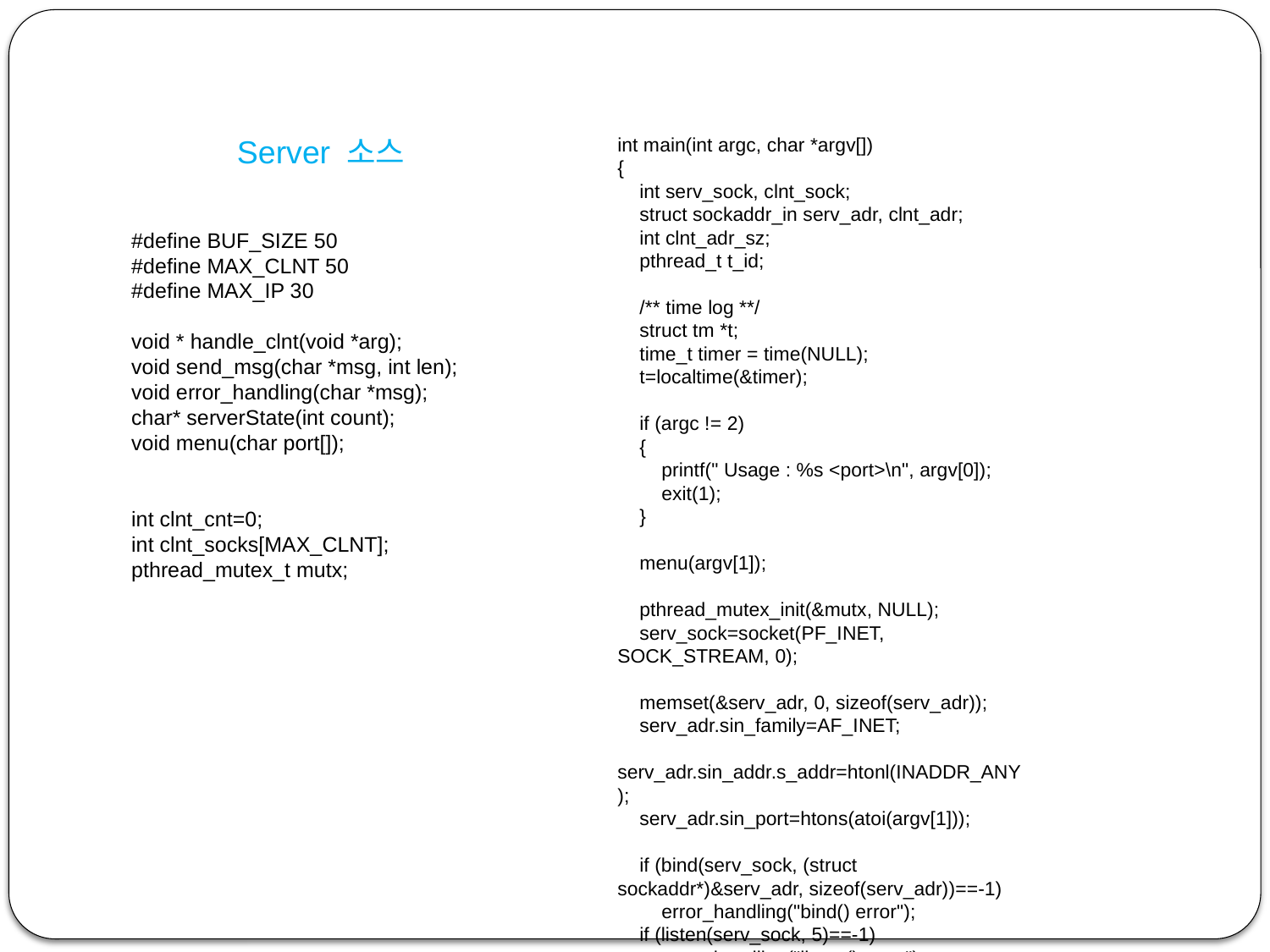

Server 소스
int main(int argc, char *argv[])
{
    int serv_sock, clnt_sock;
    struct sockaddr_in serv_adr, clnt_adr;
    int clnt_adr_sz;
    pthread_t t_id;

    /** time log **/
    struct tm *t;
    time_t timer = time(NULL);
    t=localtime(&timer);

    if (argc != 2)
    {
        printf(" Usage : %s <port>\n", argv[0]);
        exit(1);
    }

    menu(argv[1]);

    pthread_mutex_init(&mutx, NULL);
    serv_sock=socket(PF_INET, SOCK_STREAM, 0);

    memset(&serv_adr, 0, sizeof(serv_adr));
    serv_adr.sin_family=AF_INET;
    serv_adr.sin_addr.s_addr=htonl(INADDR_ANY);
    serv_adr.sin_port=htons(atoi(argv[1]));

    if (bind(serv_sock, (struct sockaddr*)&serv_adr, sizeof(serv_adr))==-1)
        error_handling("bind() error");
    if (listen(serv_sock, 5)==-1)
        error_handling("listen() error");
#define BUF_SIZE 50
#define MAX_CLNT 50
#define MAX_IP 30

void * handle_clnt(void *arg);
void send_msg(char *msg, int len);
void error_handling(char *msg);
char* serverState(int count);
void menu(char port[]);

int clnt_cnt=0;
int clnt_socks[MAX_CLNT];
pthread_mutex_t mutx;